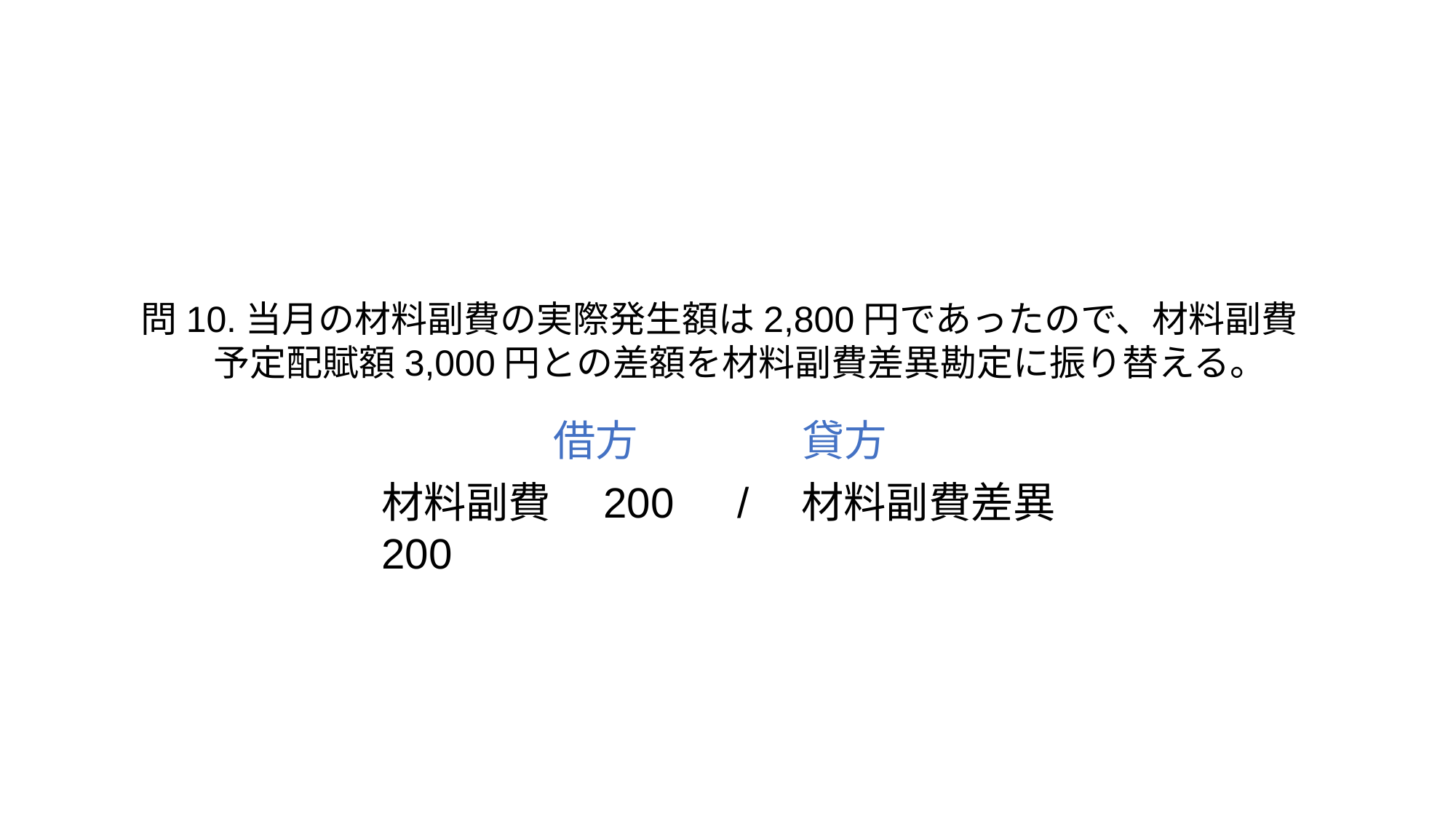

問10.当月の材料副費の実際発生額は2,800円であったので、材料副費
　　予定配賦額3,000円との差額を材料副費差異勘定に振り替える。
借方
貸方
材料副費　200　/　材料副費差異　 200